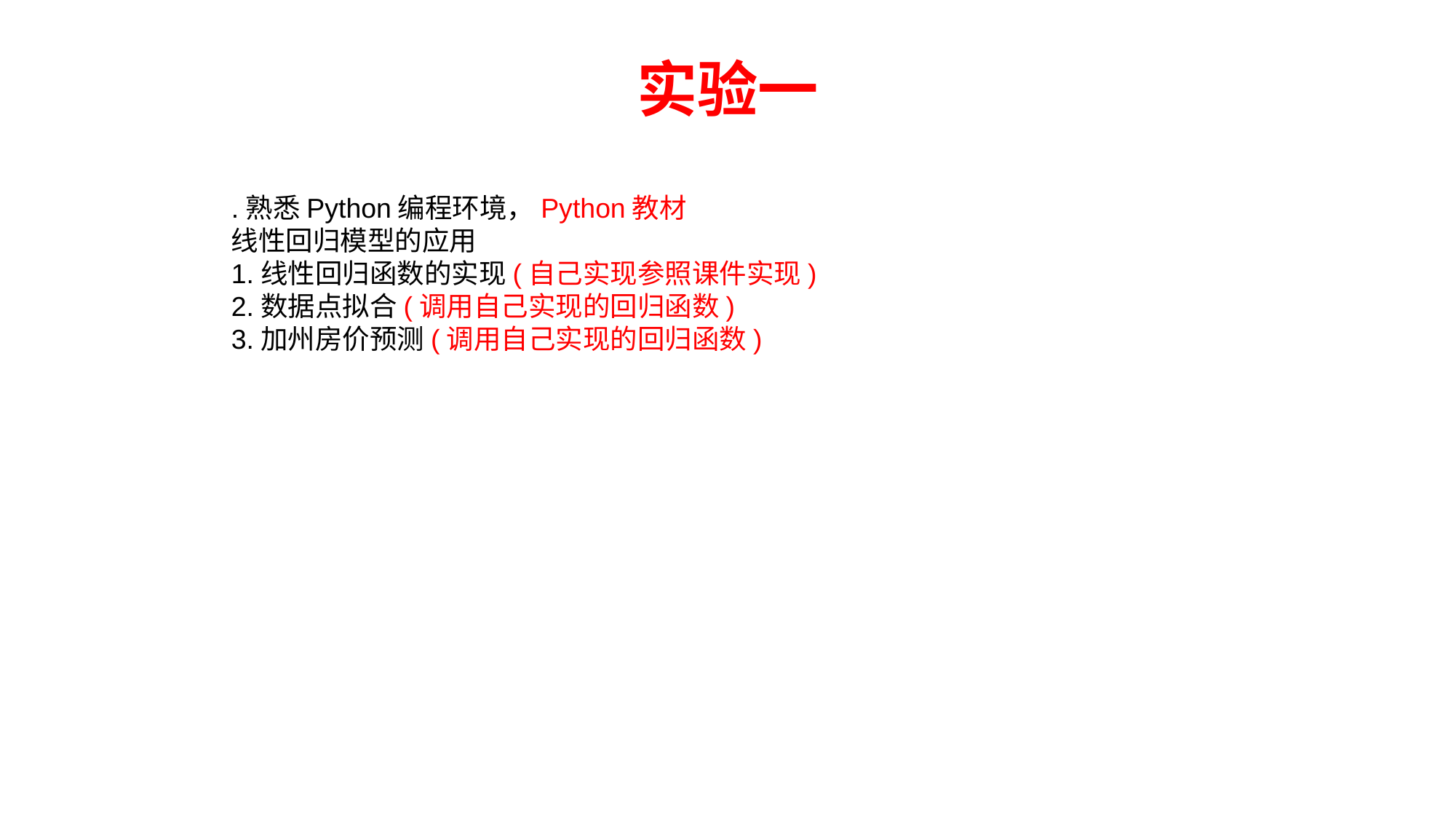

# 实验一
.熟悉Python编程环境，Python教材
线性回归模型的应用
1.线性回归函数的实现(自己实现参照课件实现)
2.数据点拟合(调用自己实现的回归函数)
3.加州房价预测(调用自己实现的回归函数)